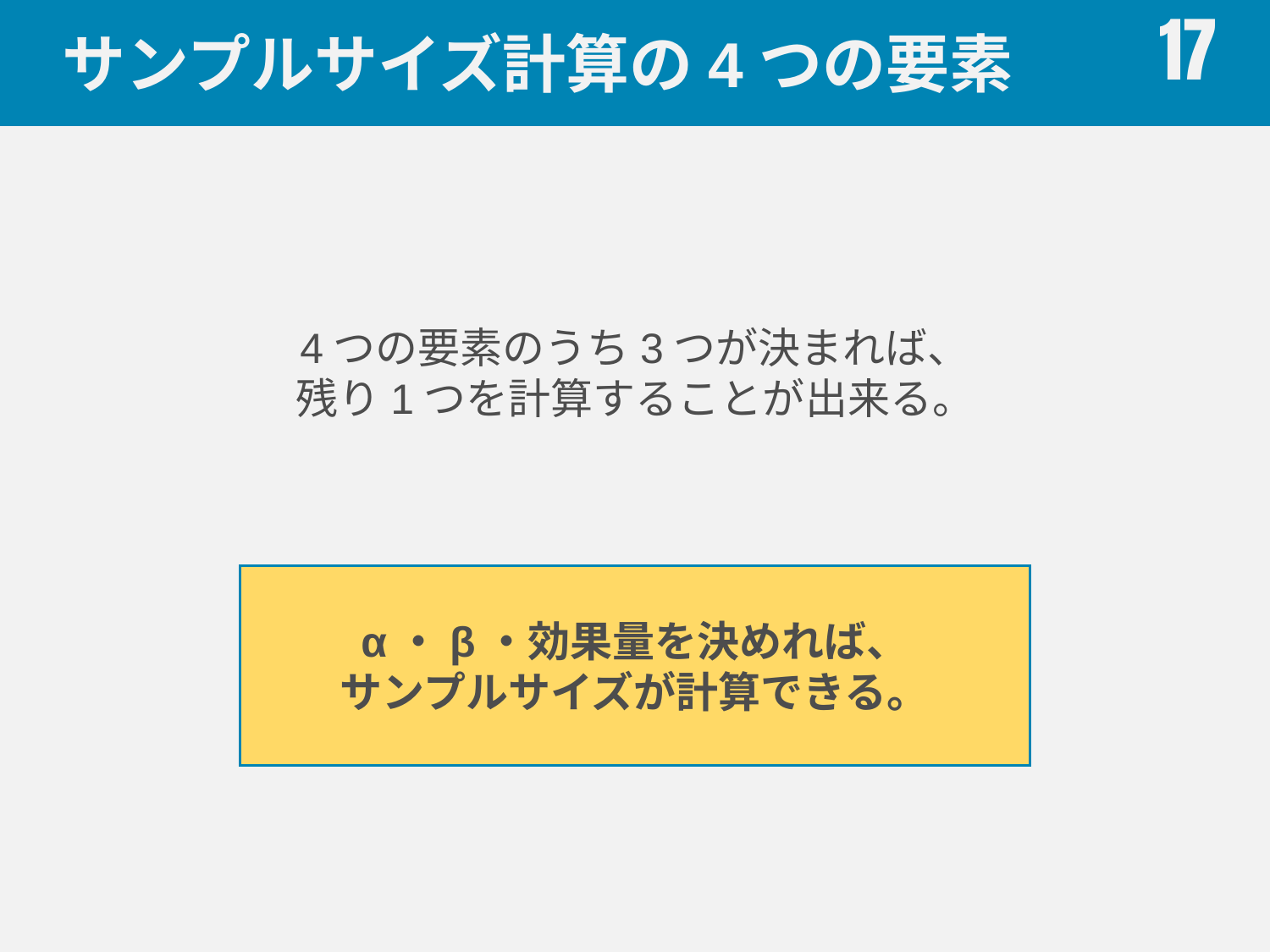

# サンプルサイズ計算の4つの要素
 17
4つの要素のうち3つが決まれば、
残り1つを計算することが出来る。
α・β・効果量を決めれば、
サンプルサイズが計算できる。